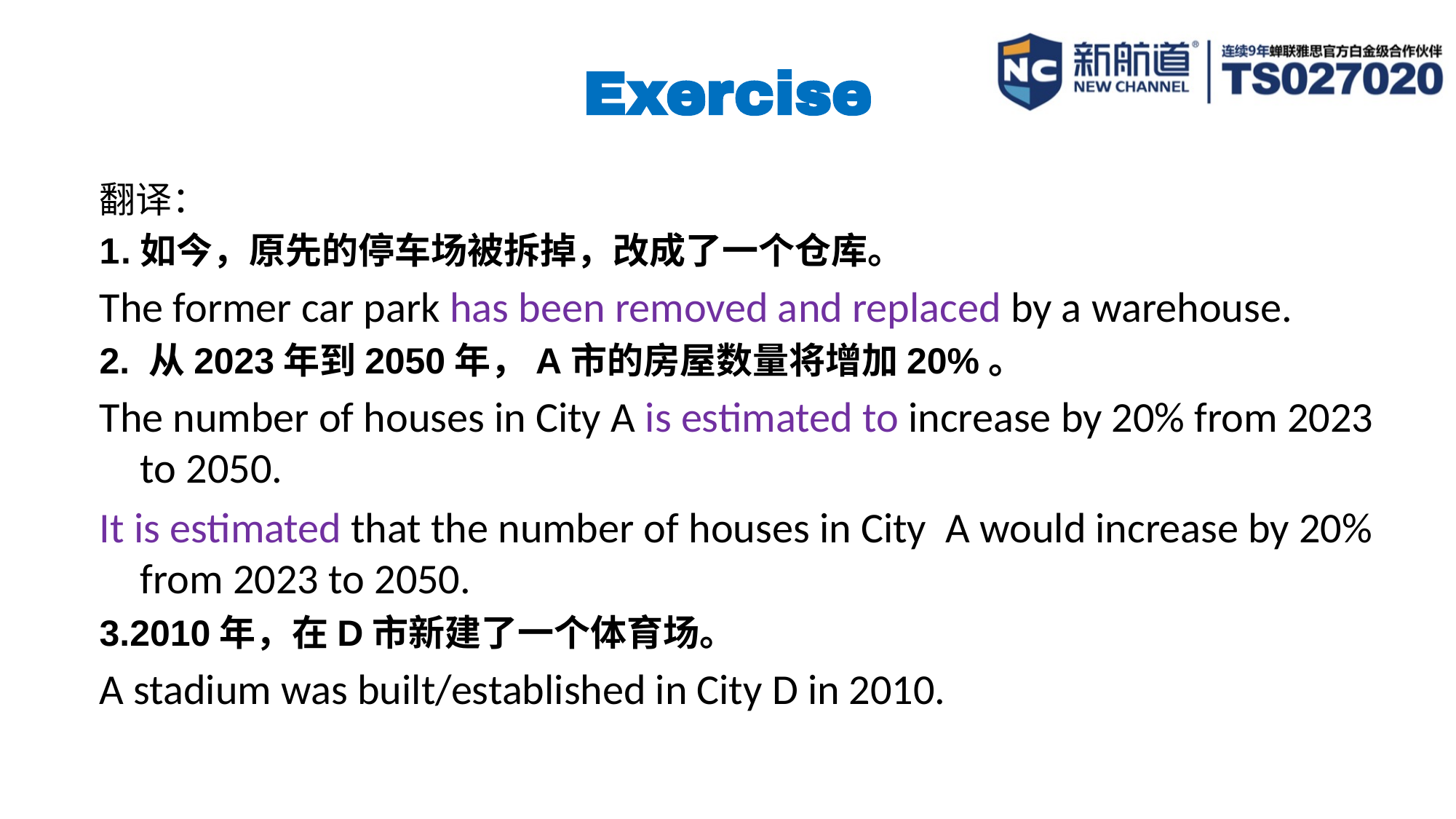

Exercise
翻译：
如今，原先的停车场被拆掉，改成了一个仓库。
The former car park has been removed and replaced by a warehouse.
2. 从2023年到2050年，A市的房屋数量将增加20%。
The number of houses in City A is estimated to increase by 20% from 2023 to 2050.
It is estimated that the number of houses in City  A would increase by 20% from 2023 to 2050.
3.2010年，在D市新建了一个体育场。
A stadium was built/established in City D in 2010.